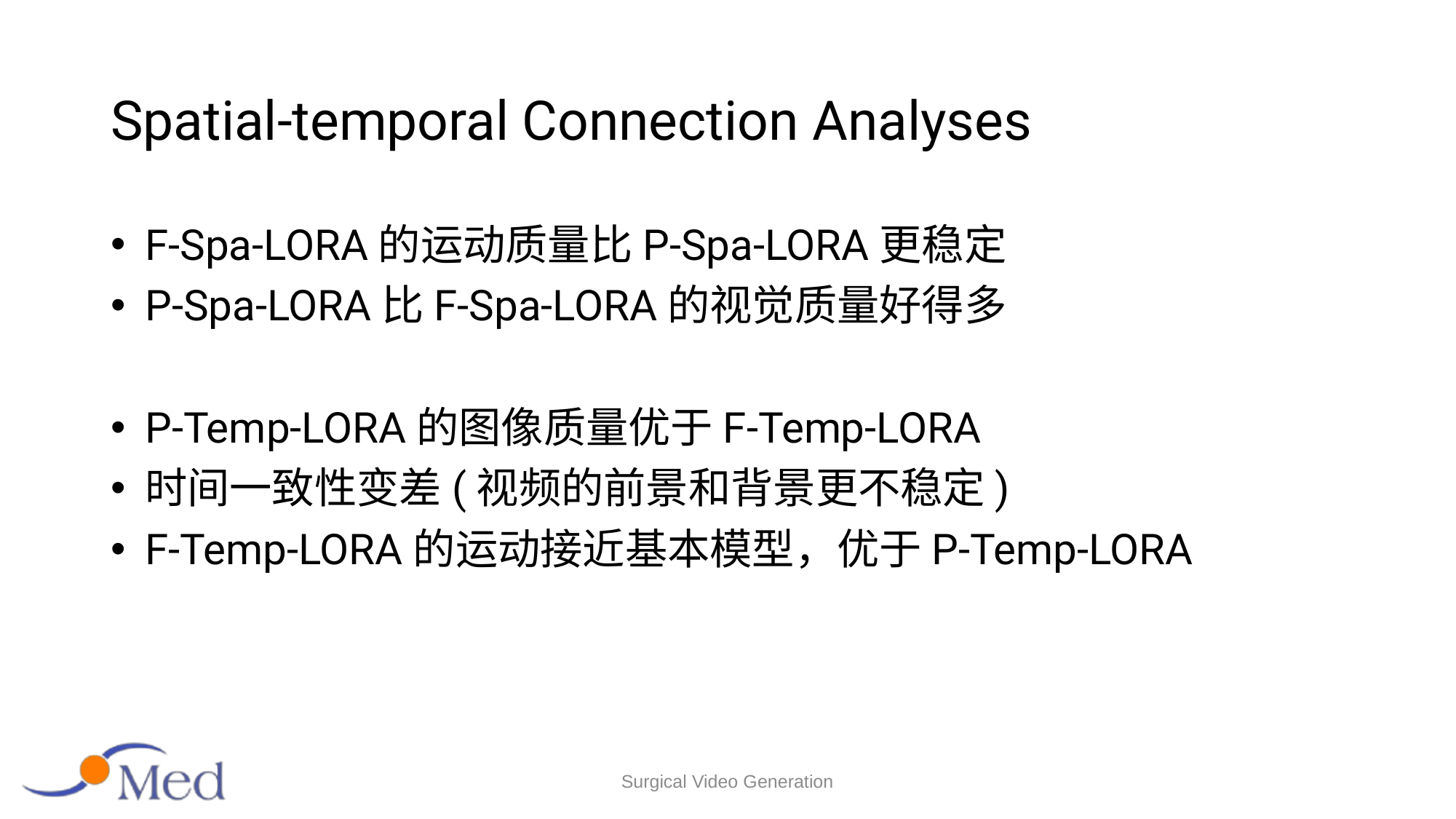

# Spatial-temporal Connection Analyses
F-Spa-LORA的运动质量比P-Spa-LORA更稳定
P-Spa-LORA比F-Spa-LORA的视觉质量好得多

P-Temp-LORA的图像质量优于F-Temp-LORA
时间一致性变差(视频的前景和背景更不稳定)
F-Temp-LORA的运动接近基本模型，优于P-Temp-LORA

Surgical Video Generation
4